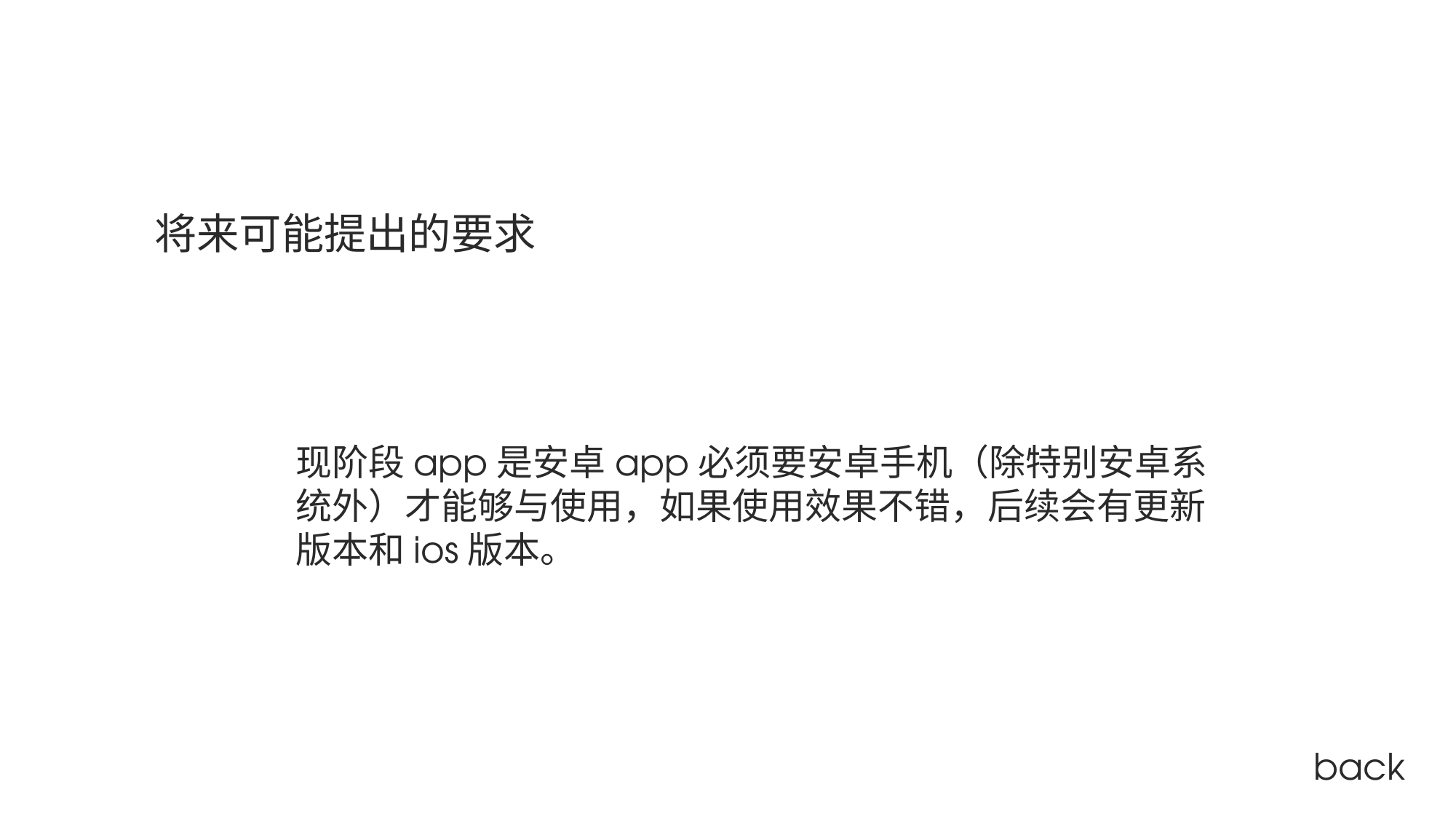

将来可能提出的要求
现阶段app是安卓app必须要安卓手机（除特别安卓系统外）才能够与使用，如果使用效果不错，后续会有更新版本和ios版本。

back